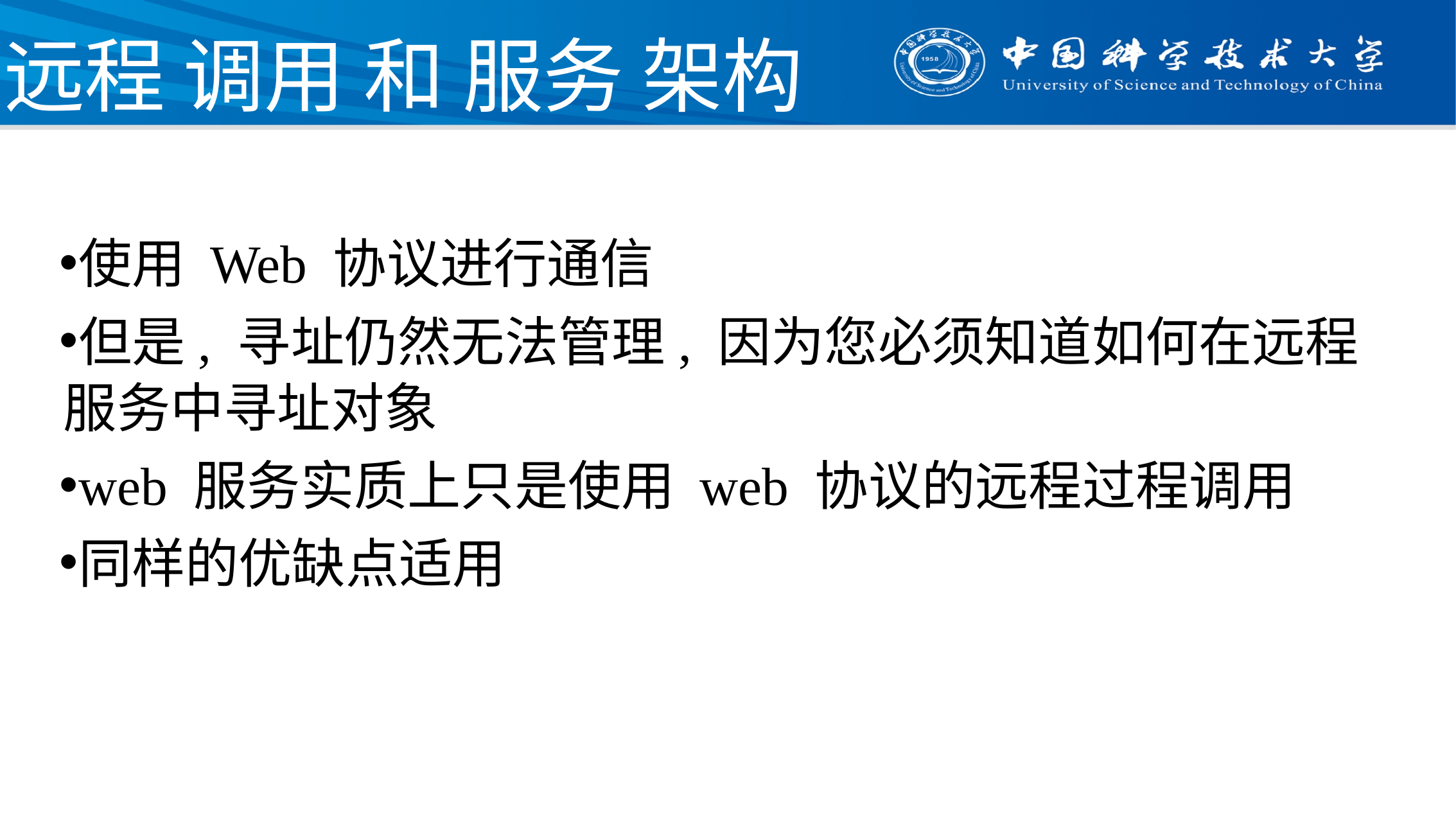

# 远程 调用 和 服务 架构
使用 Web 协议进行通信
但是, 寻址仍然无法管理, 因为您必须知道如何在远程服务中寻址对象
web 服务实质上只是使用 web 协议的远程过程调用
同样的优缺点适用